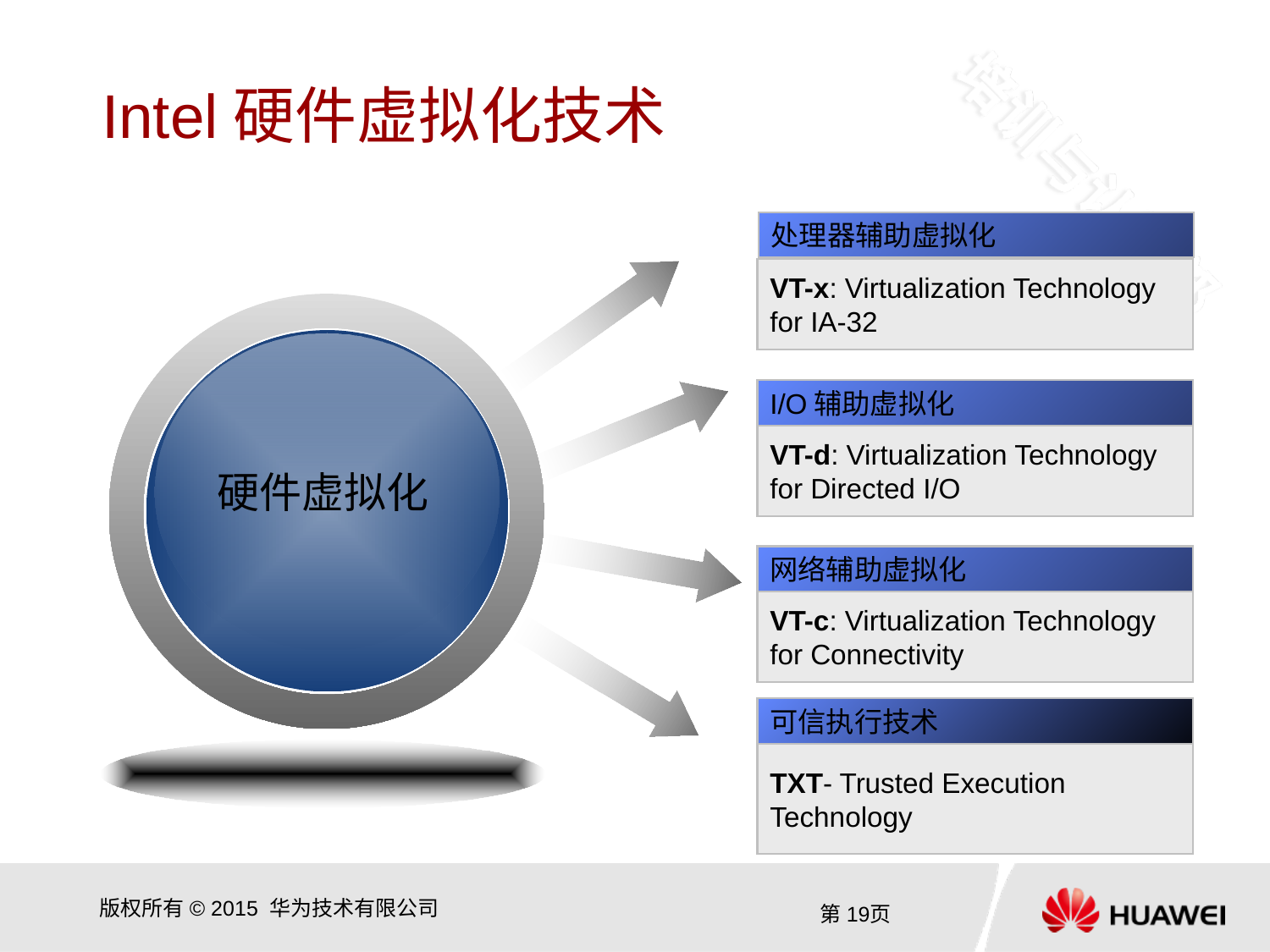

# Intel硬件虚拟化技术
处理器辅助虚拟化
VT-x: Virtualization Technology for IA-32

硬件虚拟化

I/O辅助虚拟化
VT-d: Virtualization Technology for Directed I/O

网络辅助虚拟化
VT-c: Virtualization Technology for Connectivity

可信执行技术

TXT- Trusted Execution Technology